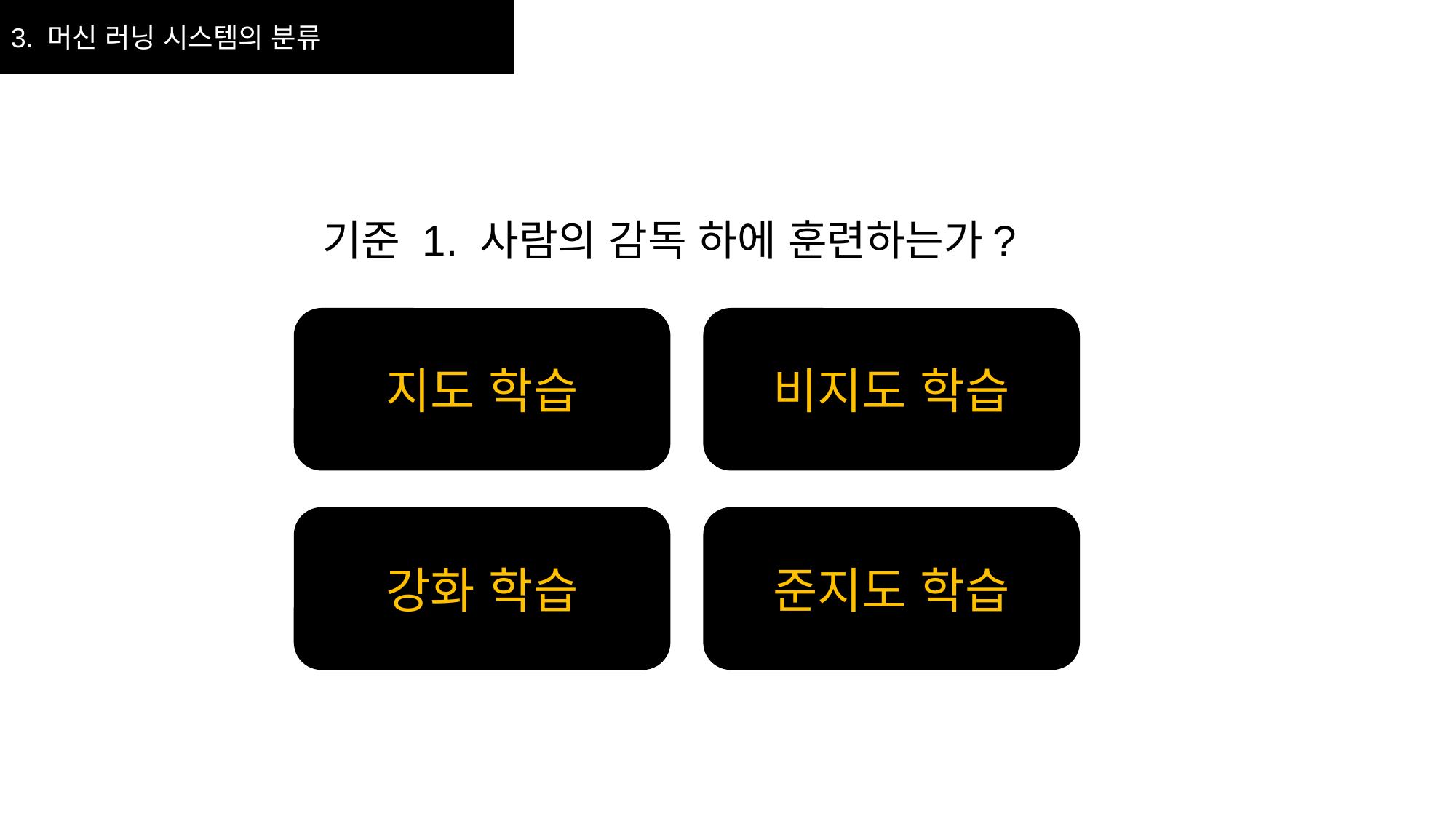

3. 머신 러닝 시스템의 분류
기준 1. 사람의 감독 하에 훈련하는가?
지도 학습
비지도 학습
강화 학습
준지도 학습